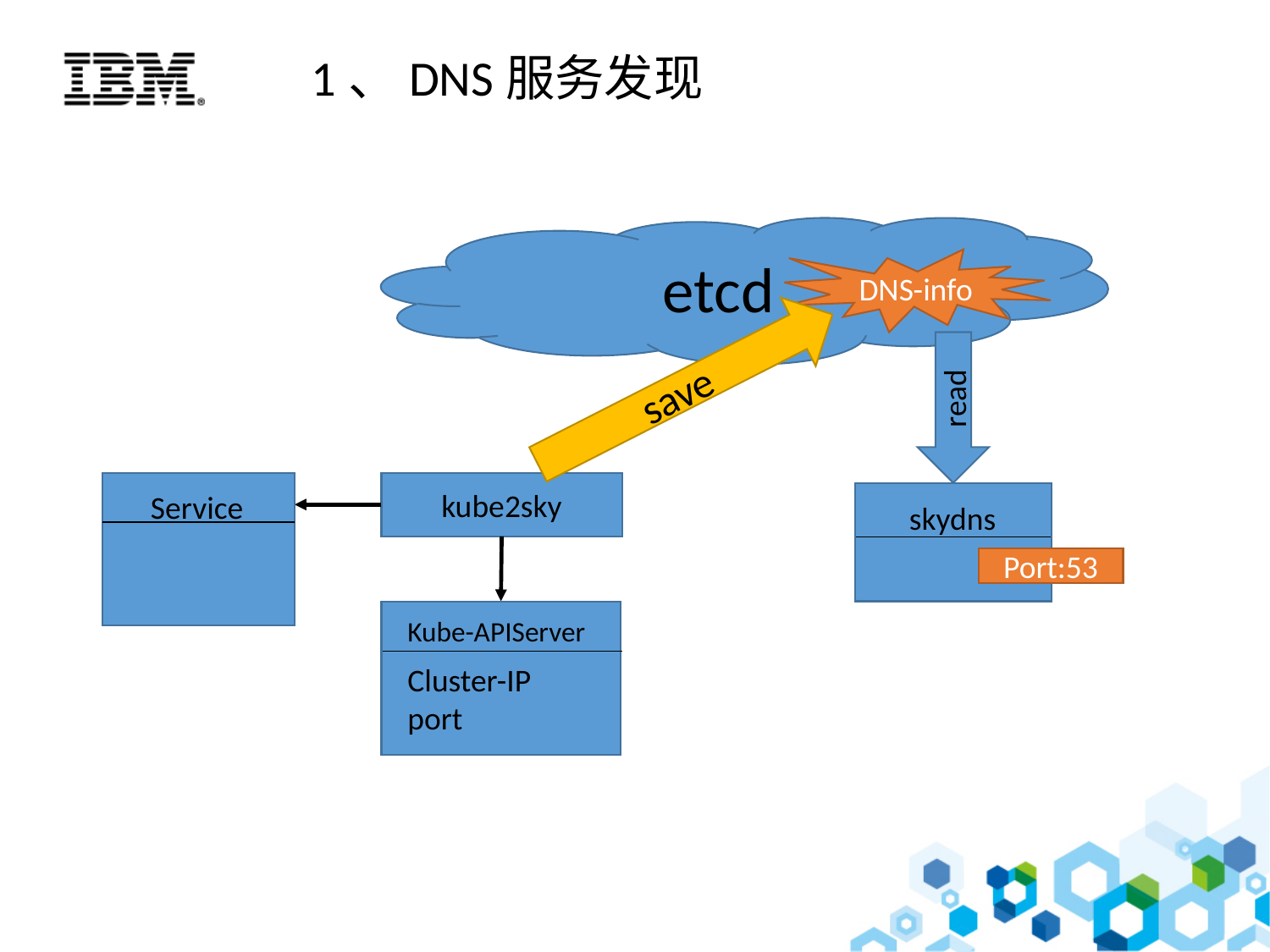

1、DNS服务发现
etcd
DNS-info
read
save

Service
kube2sky

Kube-APIServer
Cluster-IP
port

skydns
Port:53